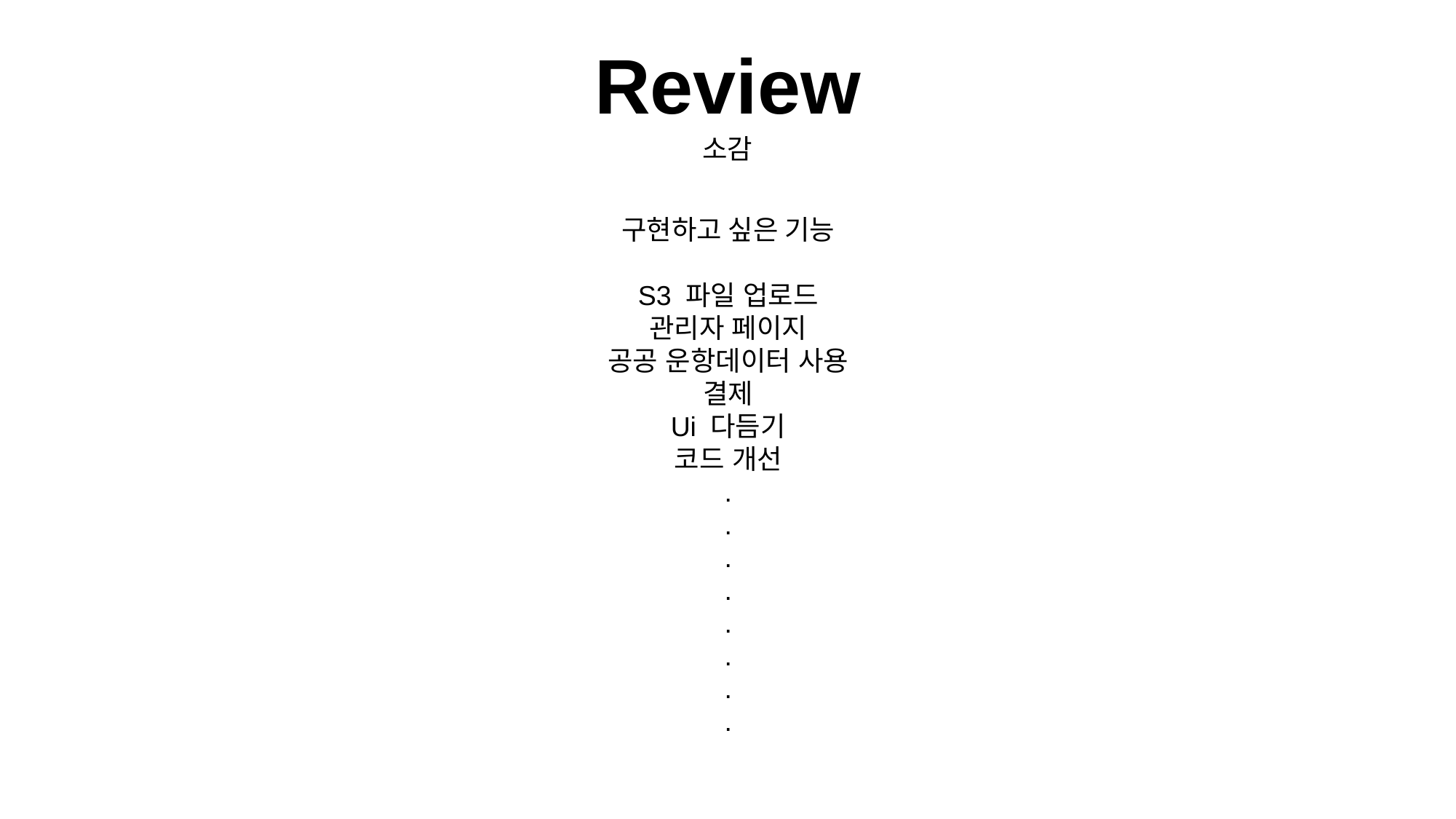

# Review

소감
구현하고 싶은 기능

S3 파일 업로드
관리자 페이지
공공 운항데이터 사용
결제
Ui 다듬기
코드 개선
.
.
.
.
.
.
.
.